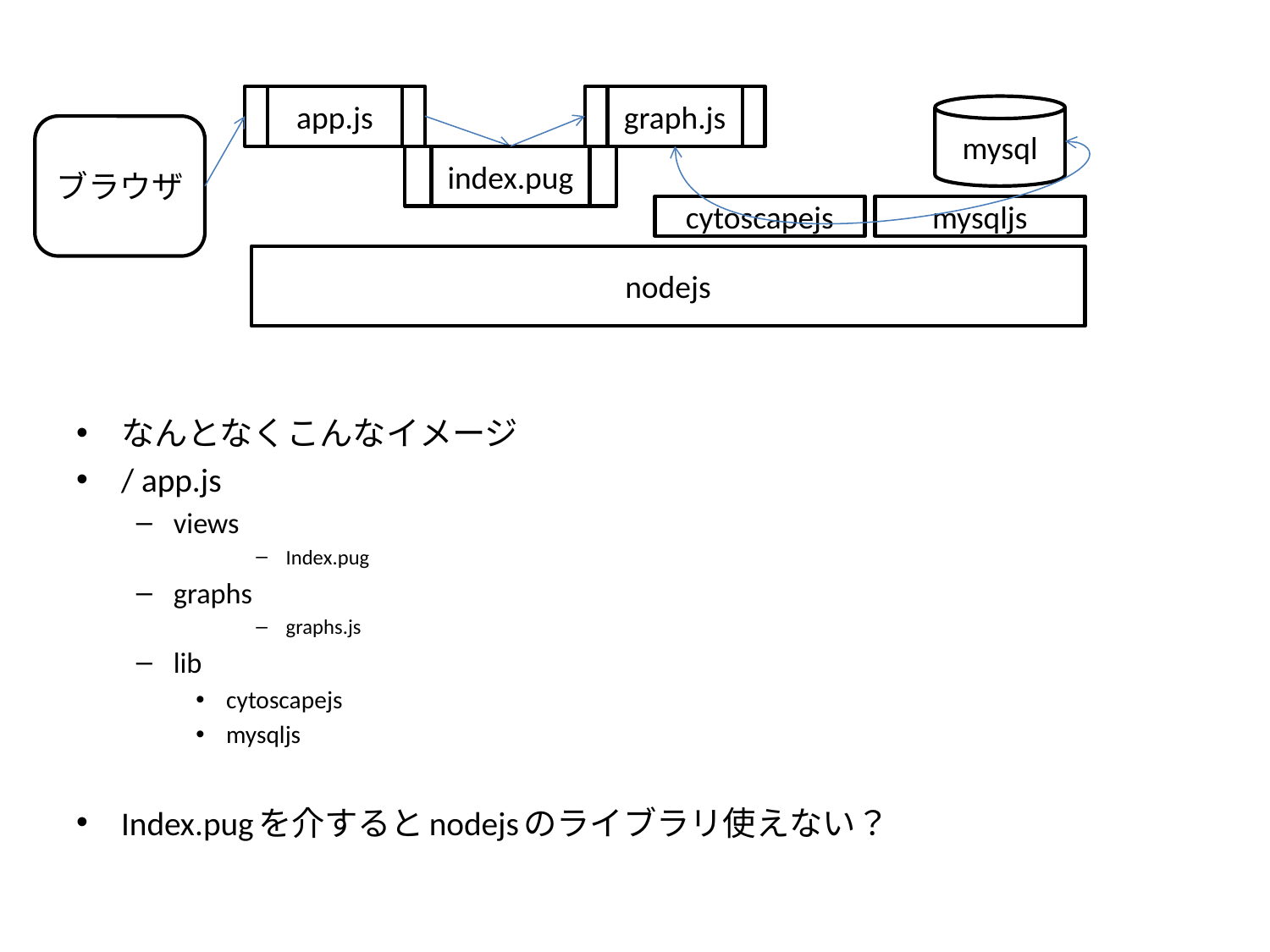

app.js
graph.js
mysql
ブラウザ
index.pug
cytoscapejs
mysqljs
nodejs
なんとなくこんなイメージ
/ app.js
views
Index.pug
graphs
graphs.js
lib
cytoscapejs
mysqljs

Index.pugを介するとnodejsのライブラリ使えない？